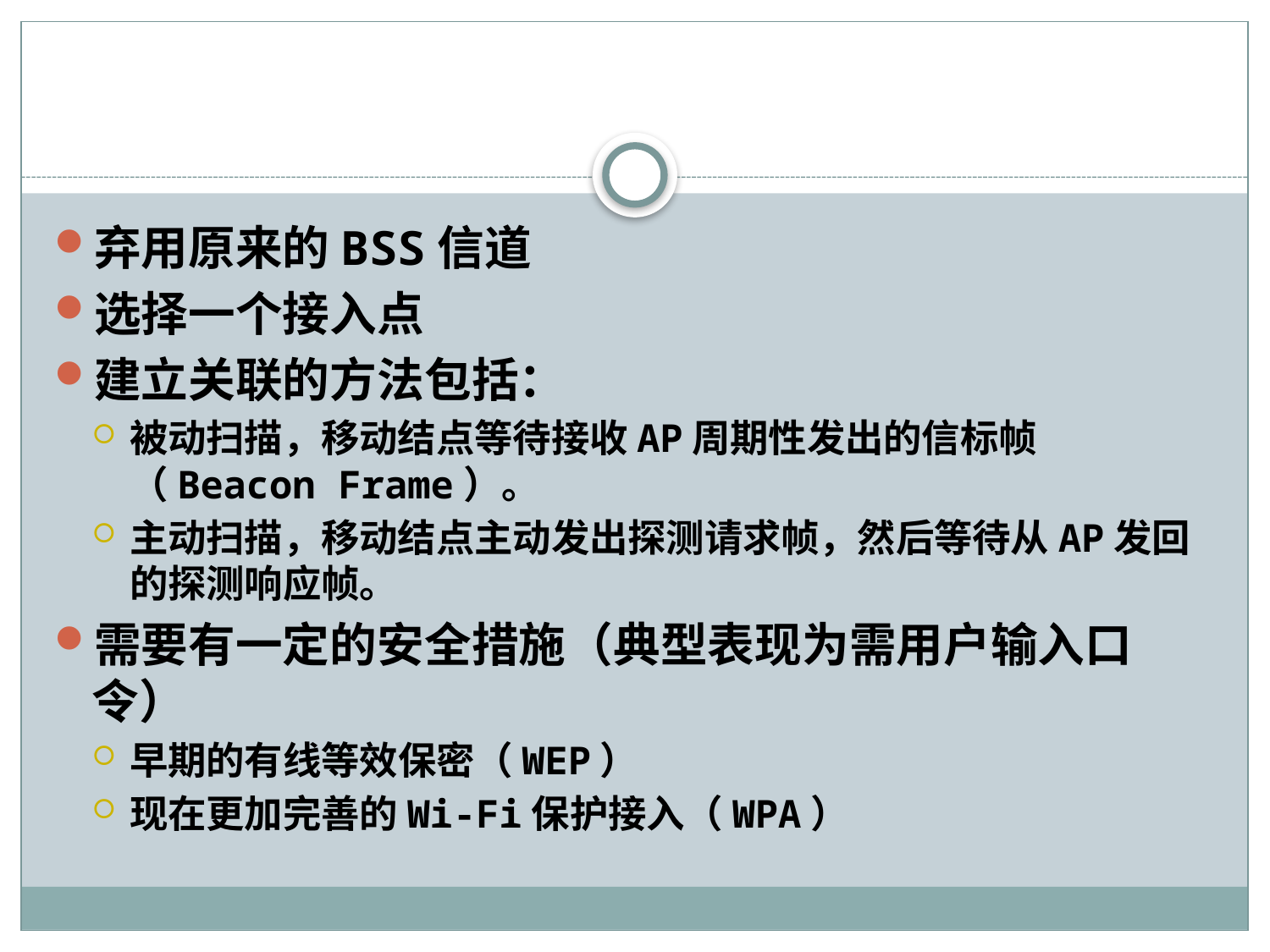

#
弃用原来的BSS信道
选择一个接入点
建立关联的方法包括：
被动扫描，移动结点等待接收AP周期性发出的信标帧（Beacon Frame）。
主动扫描，移动结点主动发出探测请求帧，然后等待从AP发回的探测响应帧。
需要有一定的安全措施（典型表现为需用户输入口令）
早期的有线等效保密（WEP）
现在更加完善的Wi-Fi保护接入（WPA）